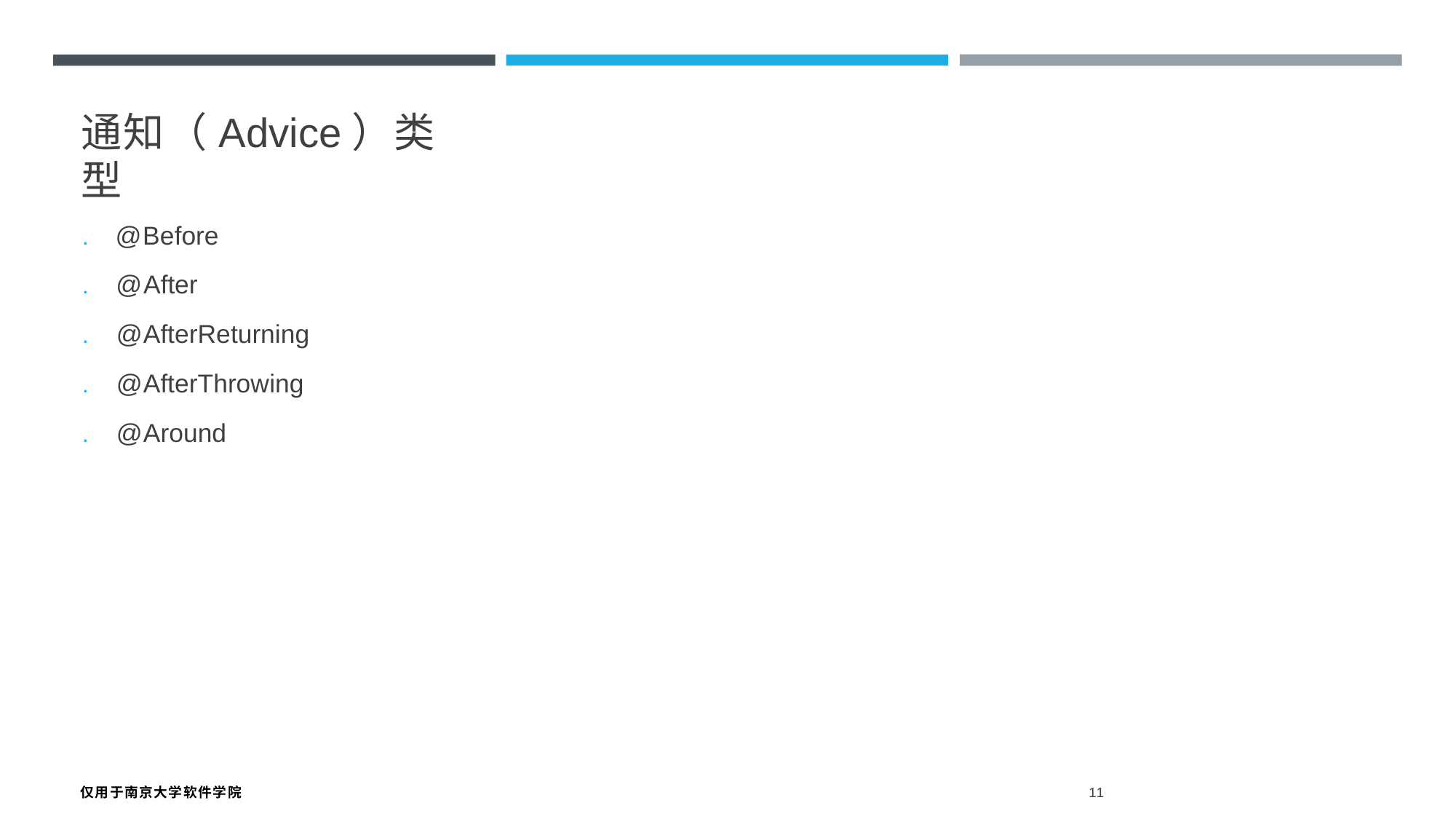

通知（Advice）类型

.    @Before
.    @After
.    @AfterReturning
.    @AfterThrowing

.    @Around

仅用于南京大学软件学院                                                                                                                                                                                                                                                                                11